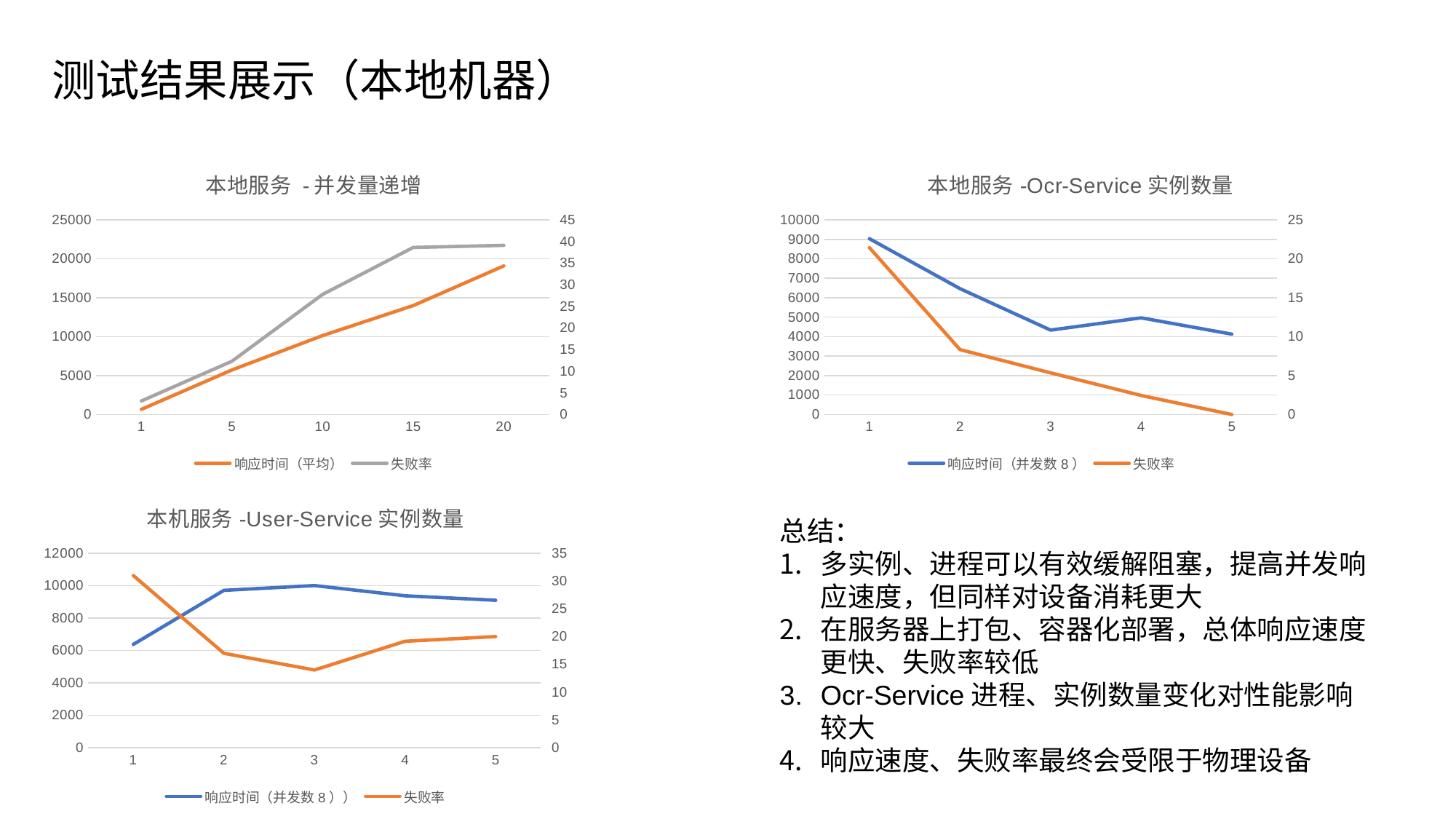

# 测试结果展示（本地机器）

### Chart: 本地服务 -并发量递增

| Category | 响应时间（平均） | 失败率 |
|---|---|---|
| 1 | 658.0 | 3.13 |
| 5 | 5723.0 | 12.32 |
| 10 | 10141.0 | 27.78 |
| 15 | 13999.0 | 38.64 |
| 20 | 19095.0 | 39.13 |

### Chart: 本地服务-Ocr-Service实例数量

| Category | 响应时间（并发数8） | 失败率 |
|---|---|---|
| 1 | 9035.0 | 21.44 |
| 2 | 6468.0 | 8.33 |
| 3 | 4336.0 | 5.35 |
| 4 | 4966.0 | 2.44 |
| 5 | 4129.0 | 0.0 |

### Chart: 本机服务-User-Service实例数量

| Category | 响应时间（并发数8）） | 失败率 |
|---|---|---|
| 1 | 6379.0 | 31.0 |
| 2 | 9713.0 | 17.0 |
| 3 | 10011.0 | 14.0 |
| 4 | 9379.0 | 19.17 |
| 5 | 9102.0 | 20.01 |
总结：
多实例、进程可以有效缓解阻塞，提高并发响应速度，但同样对设备消耗更大
在服务器上打包、容器化部署，总体响应速度更快、失败率较低
Ocr-Service进程、实例数量变化对性能影响较大
响应速度、失败率最终会受限于物理设备